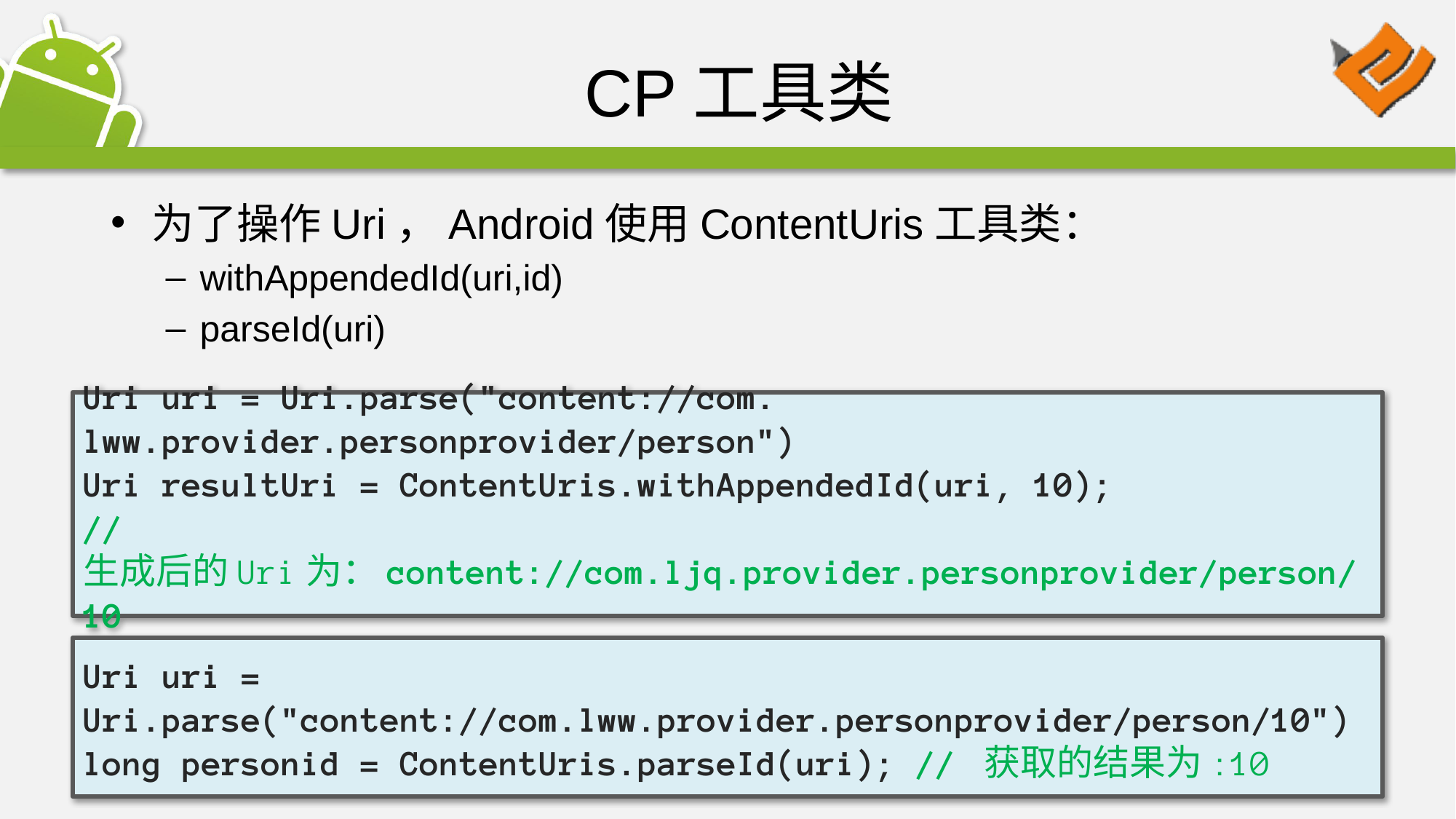

# CP工具类
为了操作Uri，Android使用ContentUris工具类：
withAppendedId(uri,id)
parseId(uri)
Uri uri = Uri.parse("content://com. lww.provider.personprovider/person")
Uri resultUri = ContentUris.withAppendedId(uri, 10);
// 生成后的Uri为：content://com.ljq.provider.personprovider/person/10
Uri uri = Uri.parse("content://com.lww.provider.personprovider/person/10")
long personid = ContentUris.parseId(uri); // 获取的结果为:10